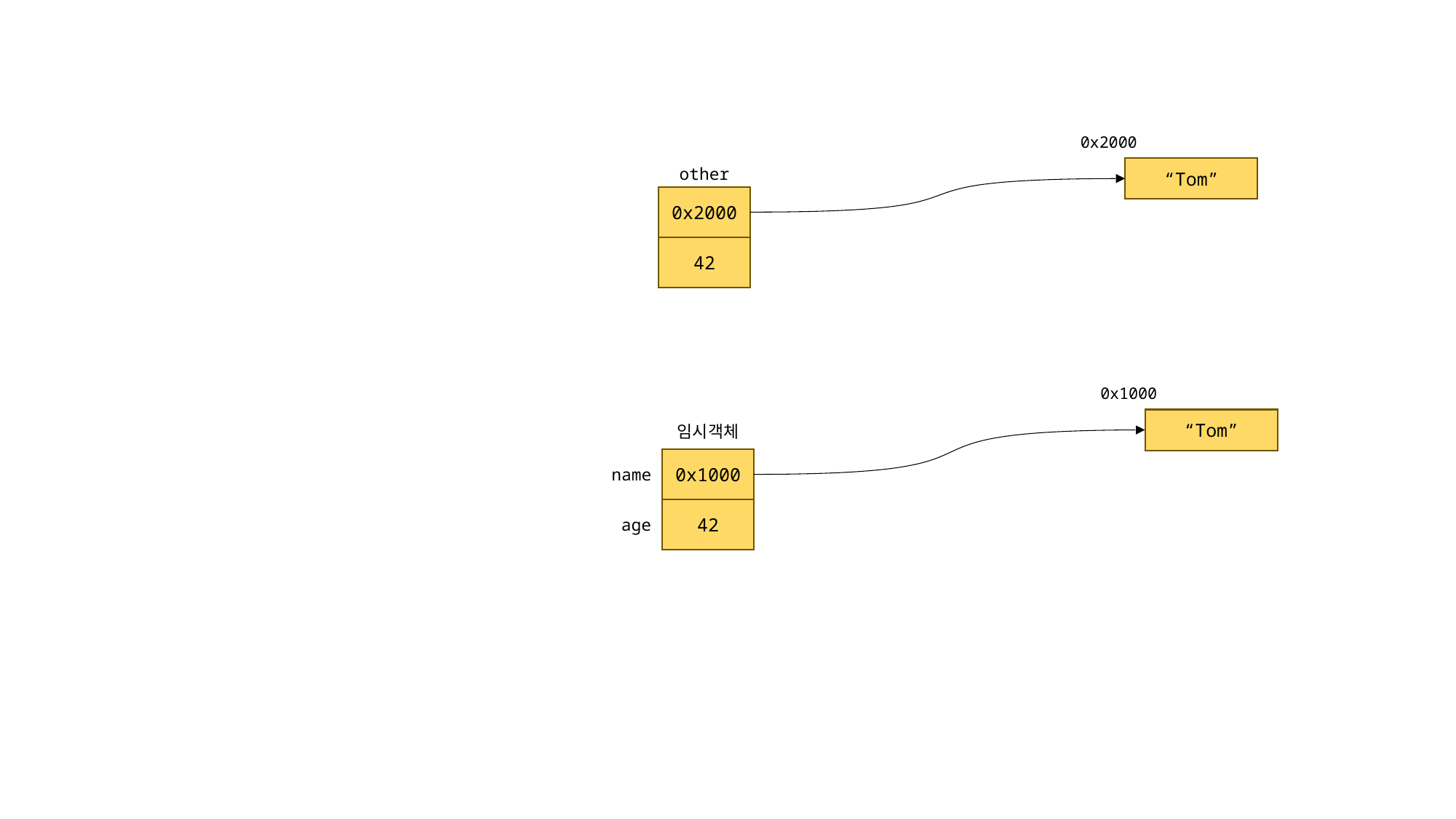

0x2000
other
“Tom”
0x2000
42
0x1000
“Tom”
임시객체
0x1000
name
42
age